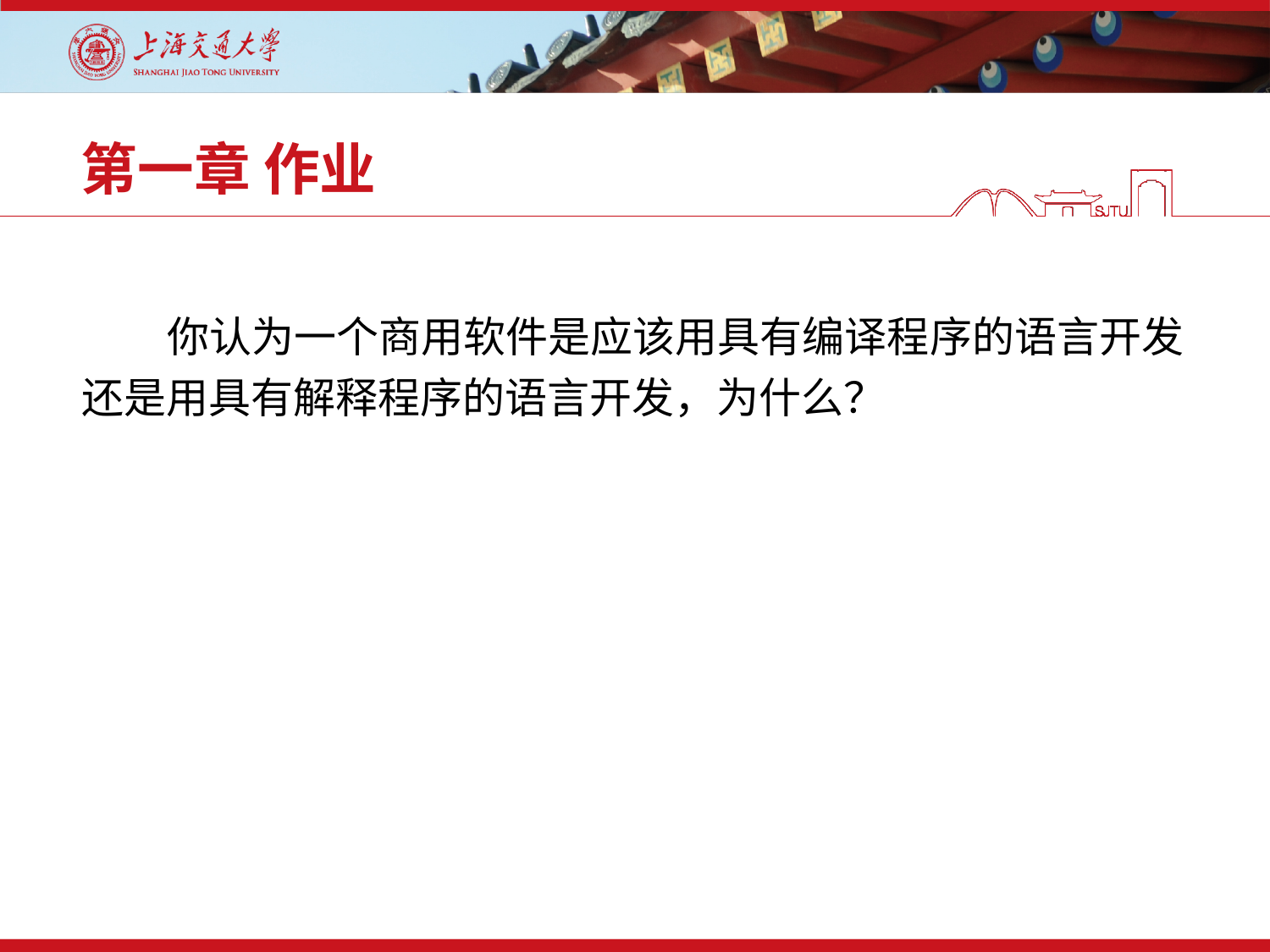

# 第一章 作业

        你认为一个商用软件是应该用具有编译程序的语言开发还是用具有解释程序的语言开发，为什么？